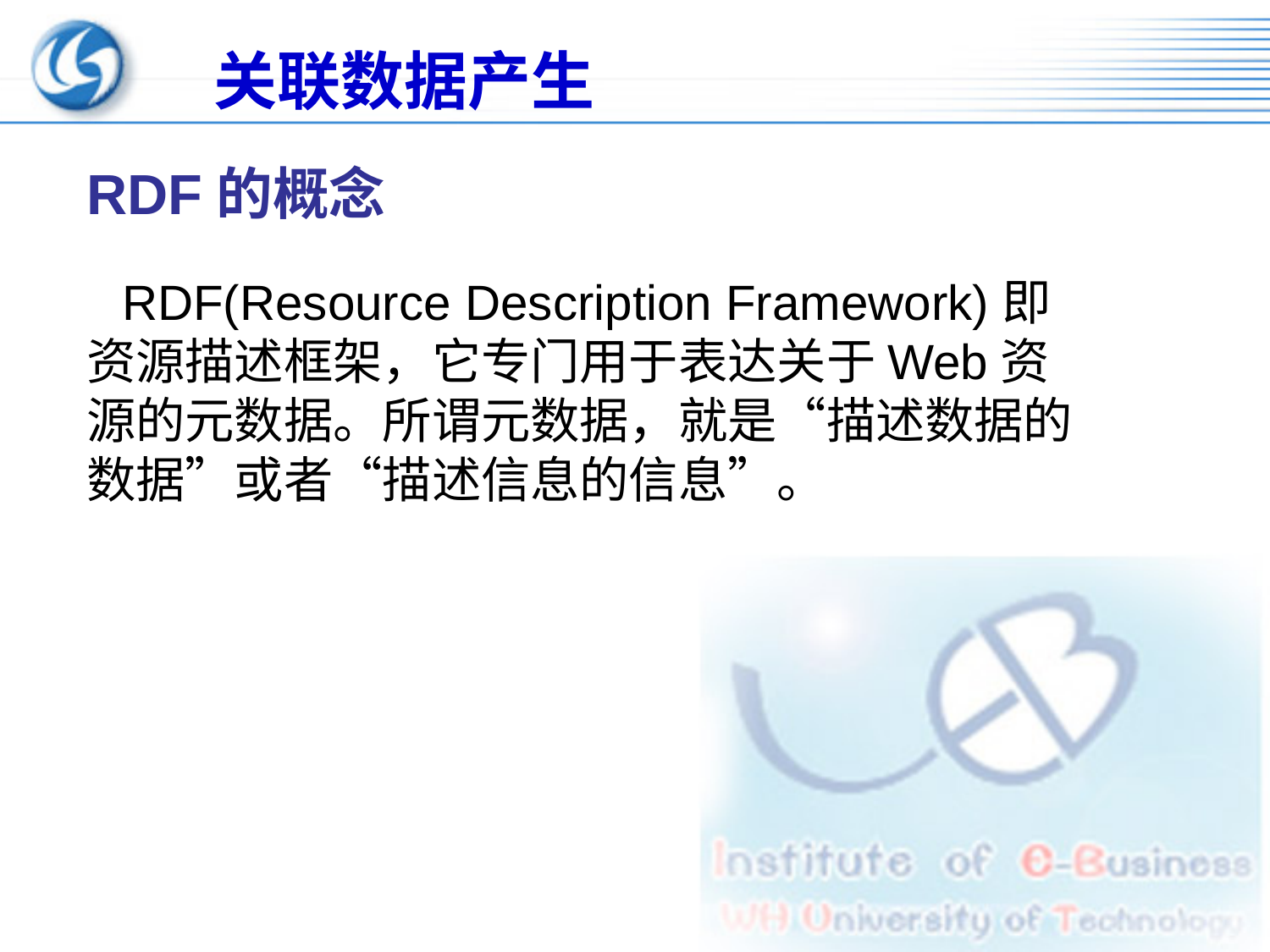

# 关联数据产生
RDF的概念
    RDF(Resource Description Framework)即资源描述框架，它专门用于表达关于Web资源的元数据。所谓元数据，就是“描述数据的数据”或者“描述信息的信息”。